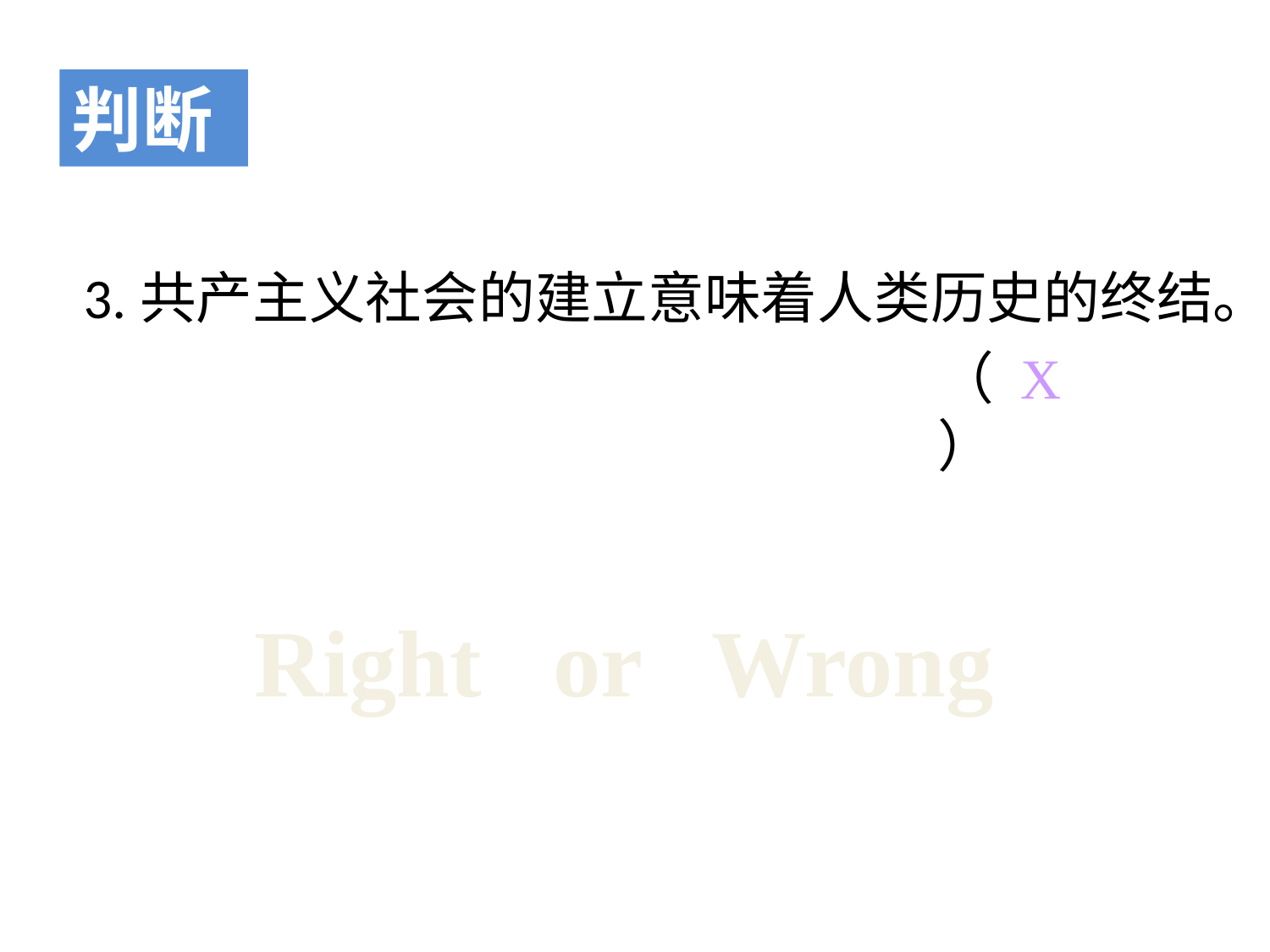

判断
    3.共产主义社会的建立意味着人类历史的终结。
（ X ）

Right   or   Wrong